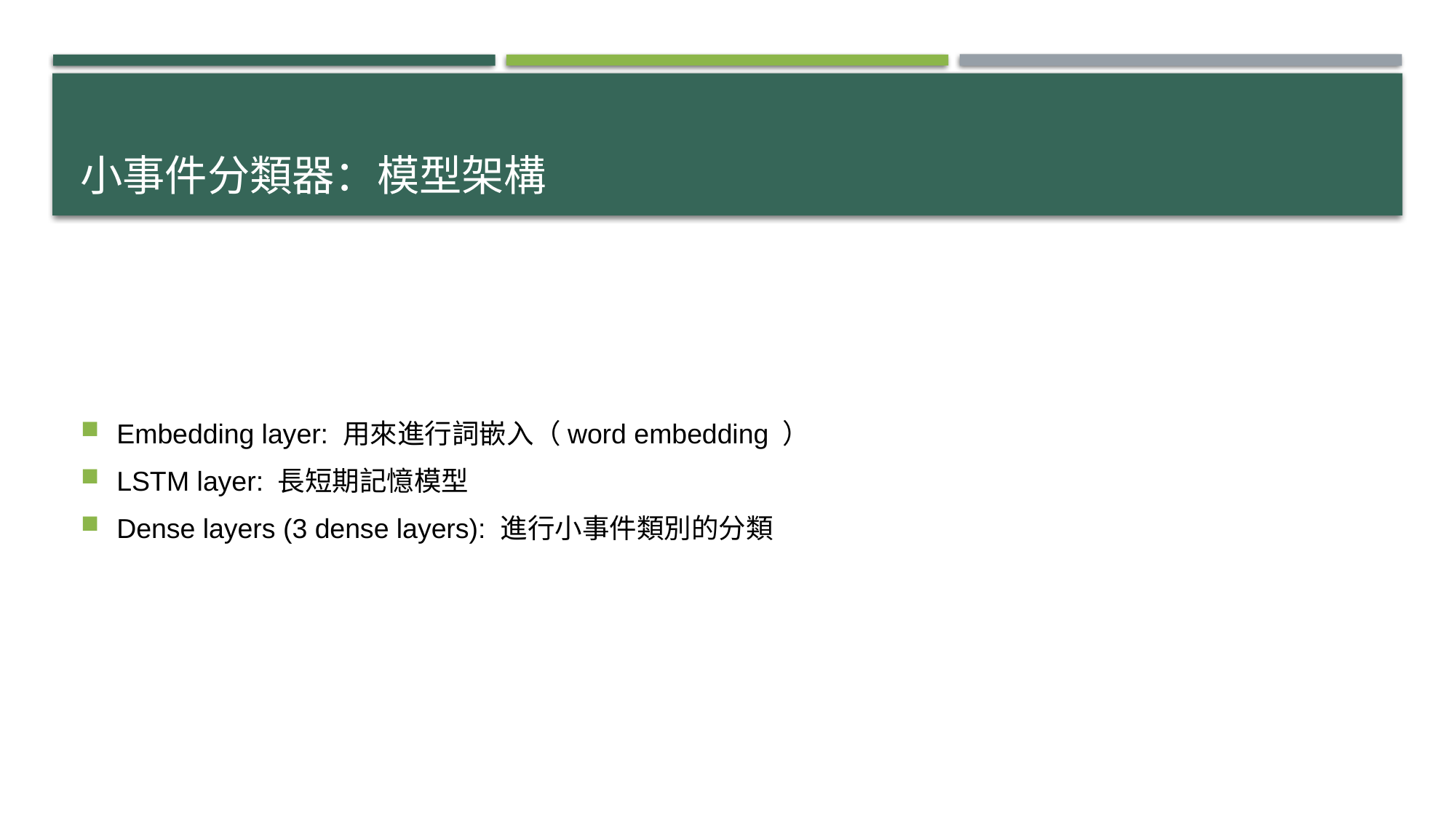

# 小事件分類器：模型架構
Embedding layer: 用來進行詞嵌入（word embedding ）
LSTM layer: 長短期記憶模型
Dense layers (3 dense layers): 進行小事件類別的分類